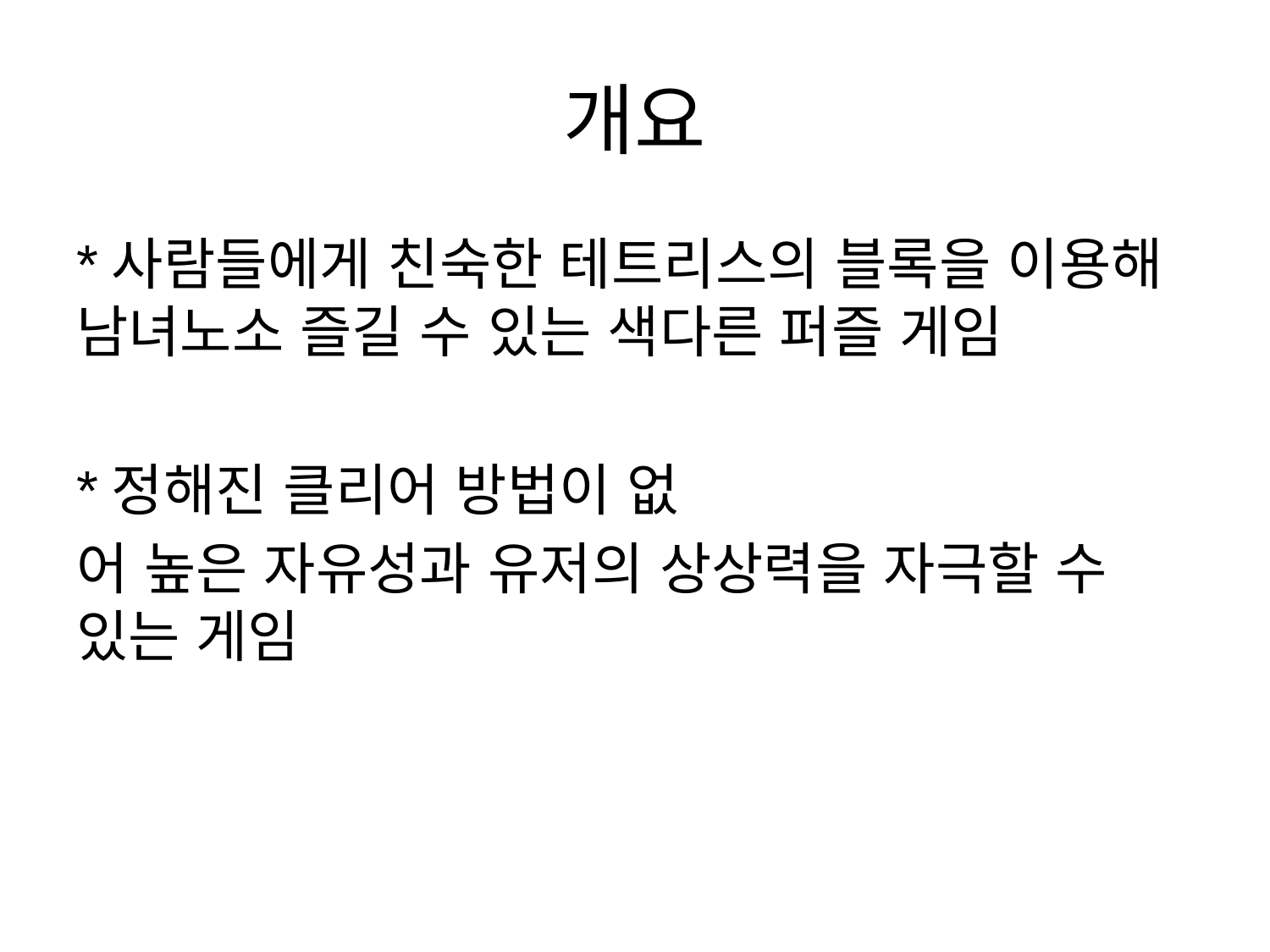

# 개요
*사람들에게 친숙한 테트리스의 블록을 이용해 남녀노소 즐길 수 있는 색다른 퍼즐 게임

*정해진 클리어 방법이 없
어 높은 자유성과 유저의 상상력을 자극할 수 있는 게임